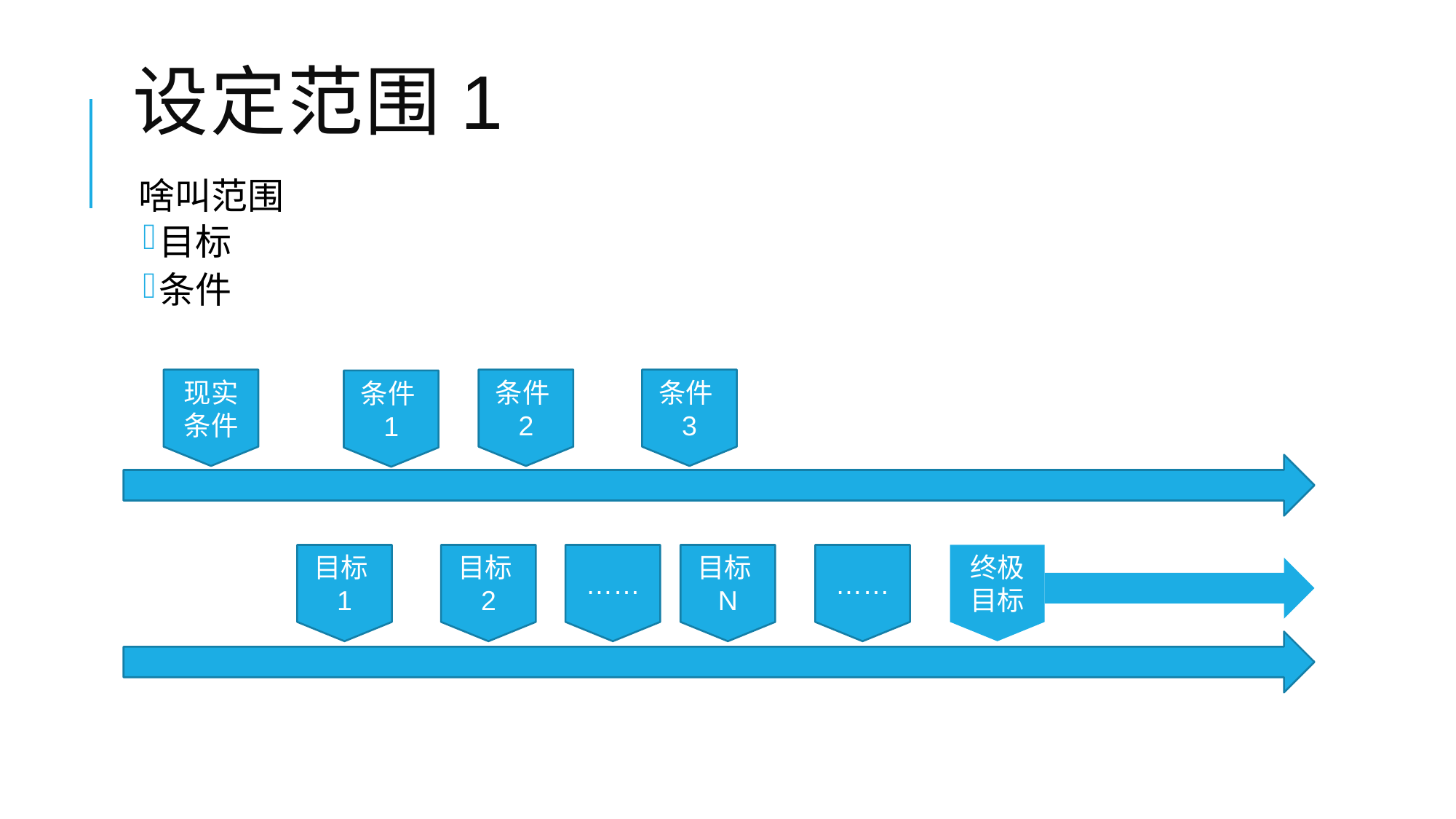

# 设定范围1
啥叫范围
目标
条件
现实条件
条件2
条件3
条件1

目标1
目标2
……
目标N
……
终极目标